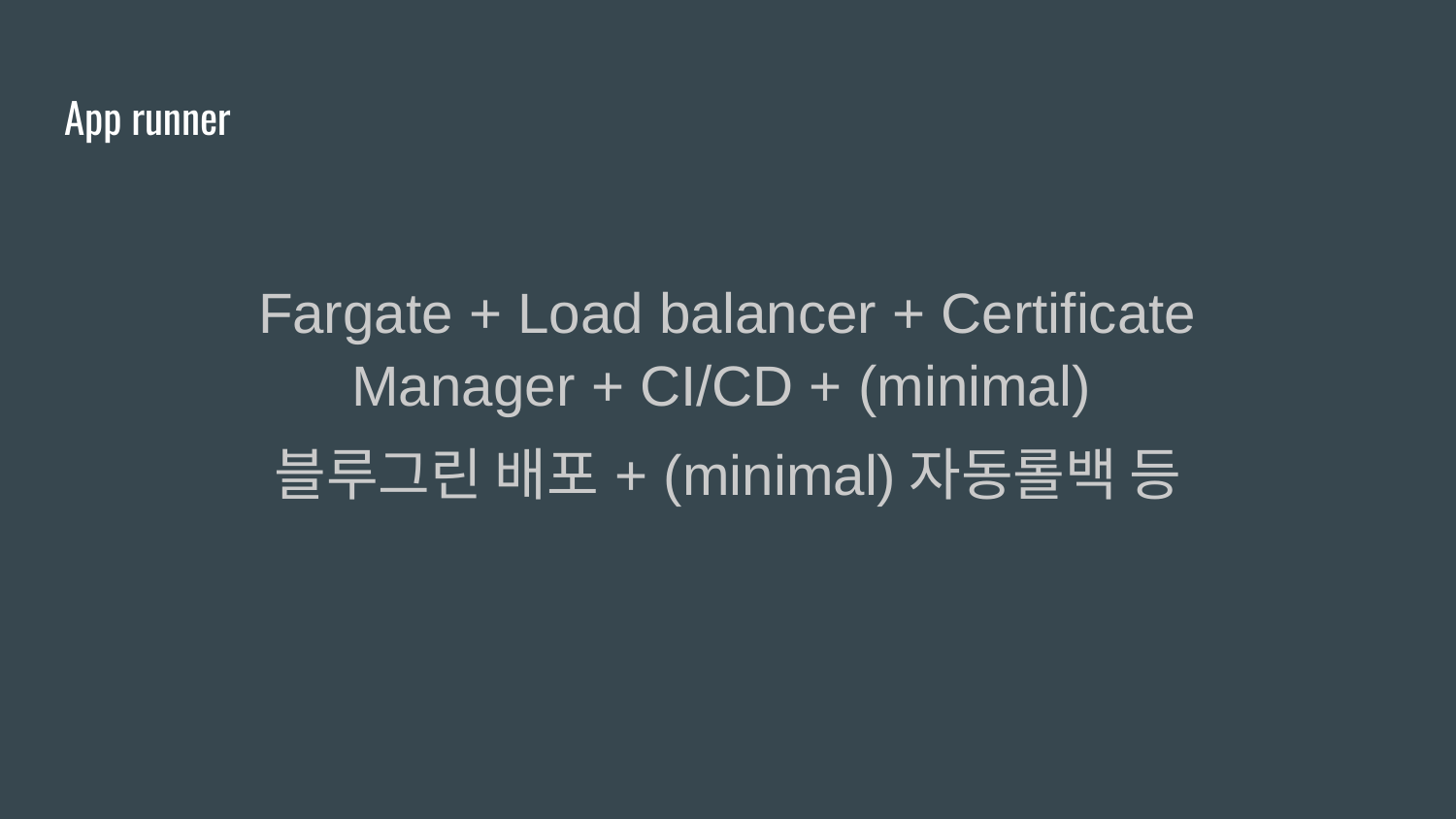

# App runner
Fargate + Load balancer + Certificate Manager + CI/CD + (minimal)블루그린 배포+ (minimal)자동롤백 등